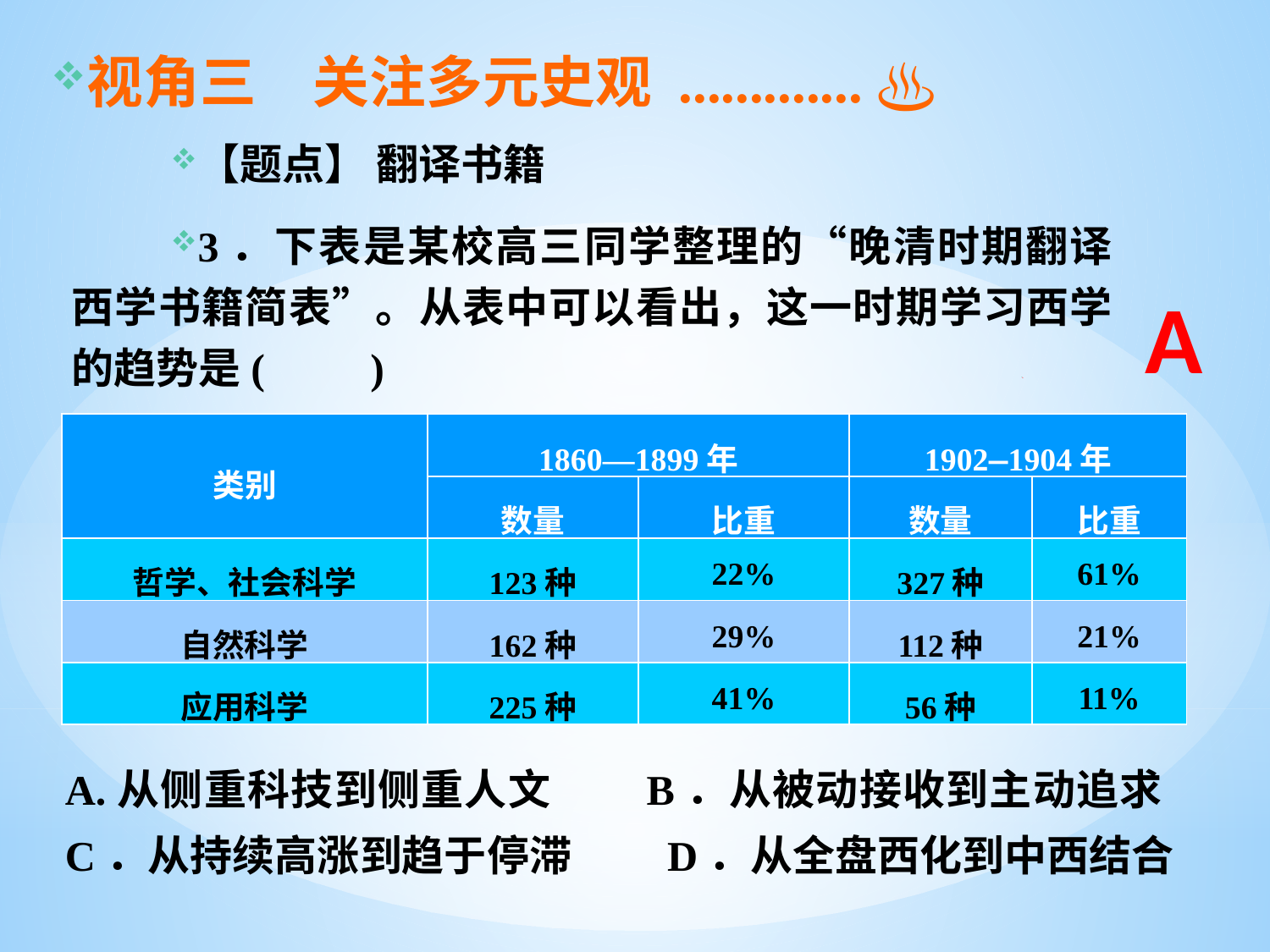

视角三　关注多元史观 ............. ♨
【题点】 翻译书籍
3．下表是某校高三同学整理的“晚清时期翻译西学书籍简表”。从表中可以看出，这一时期学习西学的趋势是(　　)
A
A
| 类别 | 1860—1899年 |  | 1902—1904年 |  |
| --- | --- | --- | --- | --- |
|  | 数量 | 比重 | 数量 | 比重 |
| 哲学、社会科学 | 123种 | 22% | 327种 | 61% |
| 自然科学 | 162种 | 29% | 112种 | 21% |
| 应用科学 | 225种 | 41% | 56种 | 11% |
A.从侧重科技到侧重人文        B．从被动接收到主动追求   C．从持续高涨到趋于停滞         D．从全盘西化到中西结合